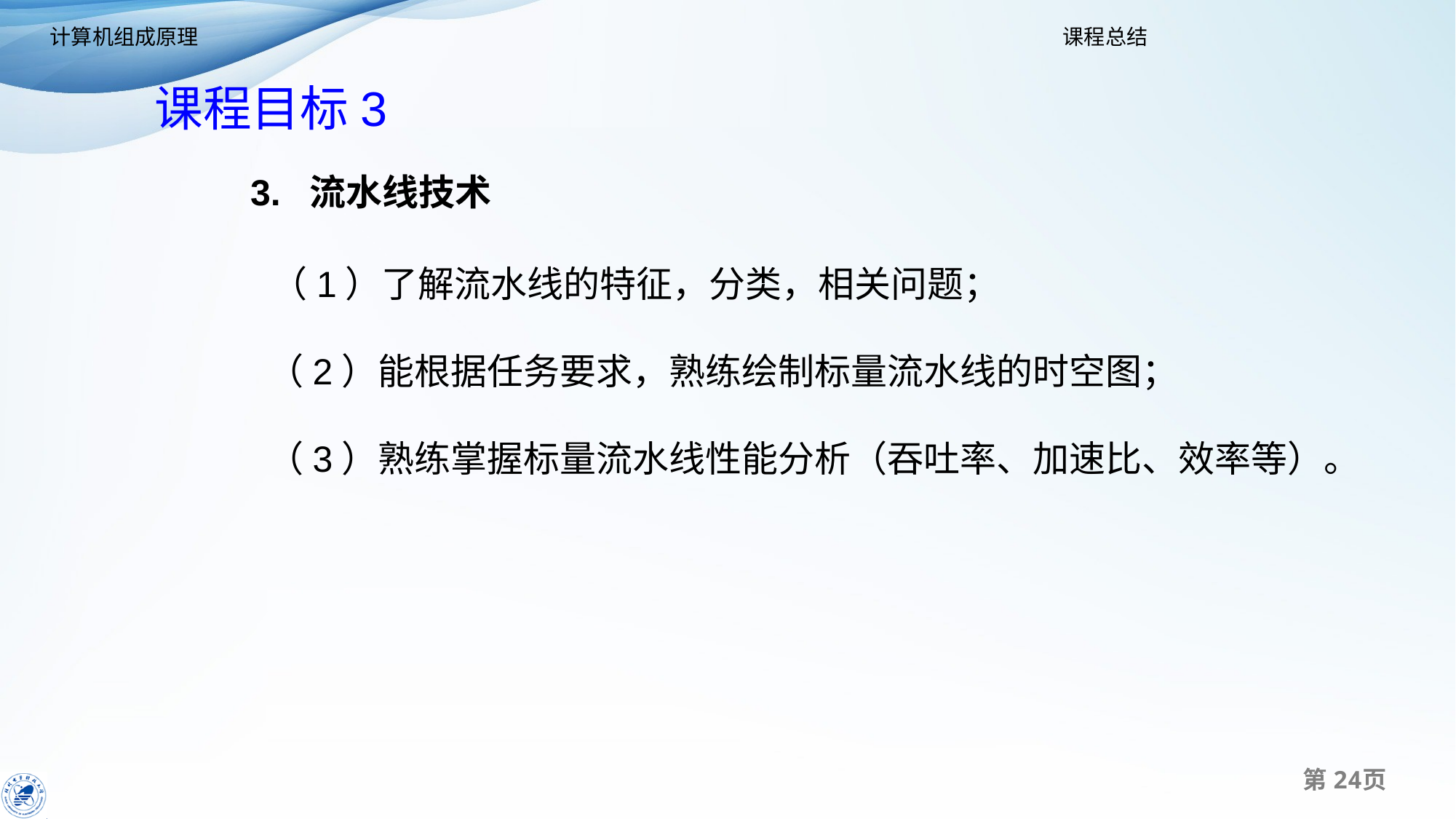

课程目标3
3.  流水线技术
  （1）了解流水线的特征，分类，相关问题；
 （2）能根据任务要求，熟练绘制标量流水线的时空图；
 （3）熟练掌握标量流水线性能分析（吞吐率、加速比、效率等）。